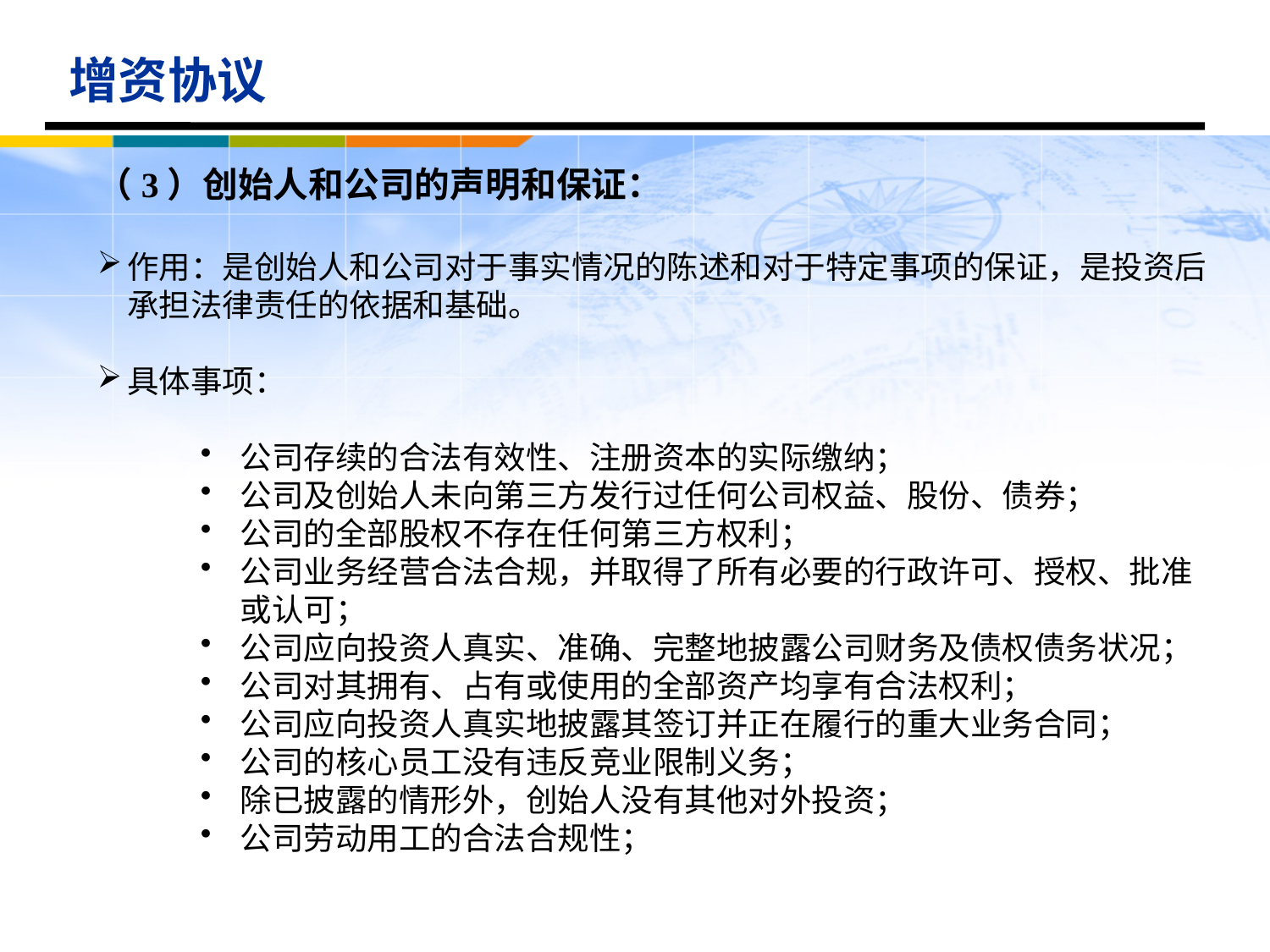

增资协议
（3）创始人和公司的声明和保证：

作用：是创始人和公司对于事实情况的陈述和对于特定事项的保证，是投资后承担法律责任的依据和基础。

具体事项：

公司存续的合法有效性、注册资本的实际缴纳；
公司及创始人未向第三方发行过任何公司权益、股份、债券；
公司的全部股权不存在任何第三方权利；
公司业务经营合法合规，并取得了所有必要的行政许可、授权、批准或认可；
公司应向投资人真实、准确、完整地披露公司财务及债权债务状况；
公司对其拥有、占有或使用的全部资产均享有合法权利；
公司应向投资人真实地披露其签订并正在履行的重大业务合同；
公司的核心员工没有违反竞业限制义务；
除已披露的情形外，创始人没有其他对外投资；
公司劳动用工的合法合规性；